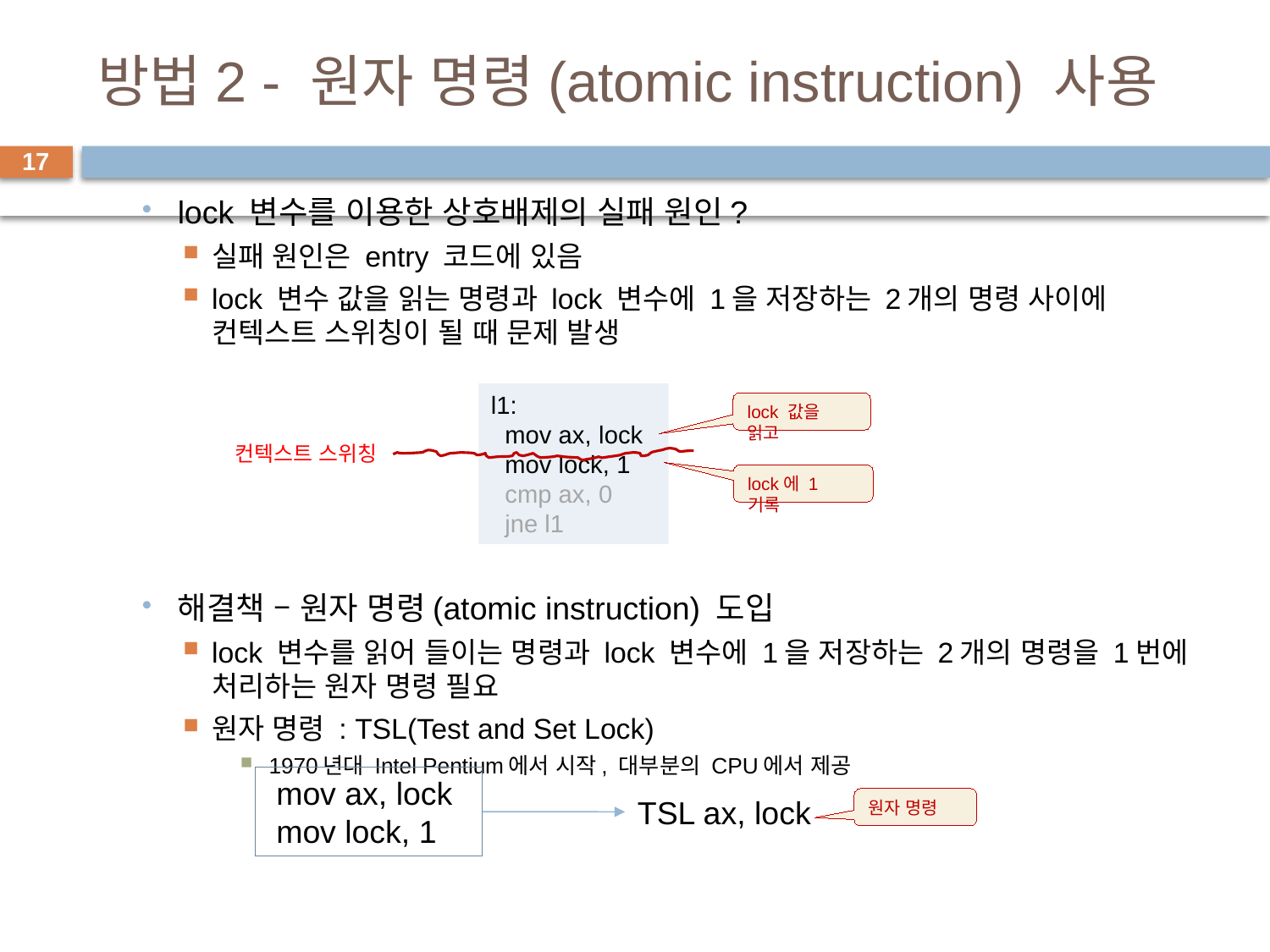

# 방법2 - 원자 명령(atomic instruction) 사용
17
lock 변수를 이용한 상호배제의 실패 원인?
실패 원인은 entry 코드에 있음
lock 변수 값을 읽는 명령과 lock 변수에 1을 저장하는 2개의 명령 사이에 컨텍스트 스위칭이 될 때 문제 발생

해결책 – 원자 명령(atomic instruction) 도입
lock 변수를 읽어 들이는 명령과 lock 변수에 1을 저장하는 2개의 명령을 1번에 처리하는 원자 명령 필요
원자 명령 : TSL(Test and Set Lock)
1970년대 Intel Pentium에서 시작, 대부분의 CPU에서 제공
l1:
  mov ax, lock
  mov lock, 1
  cmp ax, 0
  jne l1
lock 값을 읽고
컨텍스트 스위칭
lock에 1 기록

 mov ax, lock
 mov lock, 1
TSL ax, lock
원자 명령